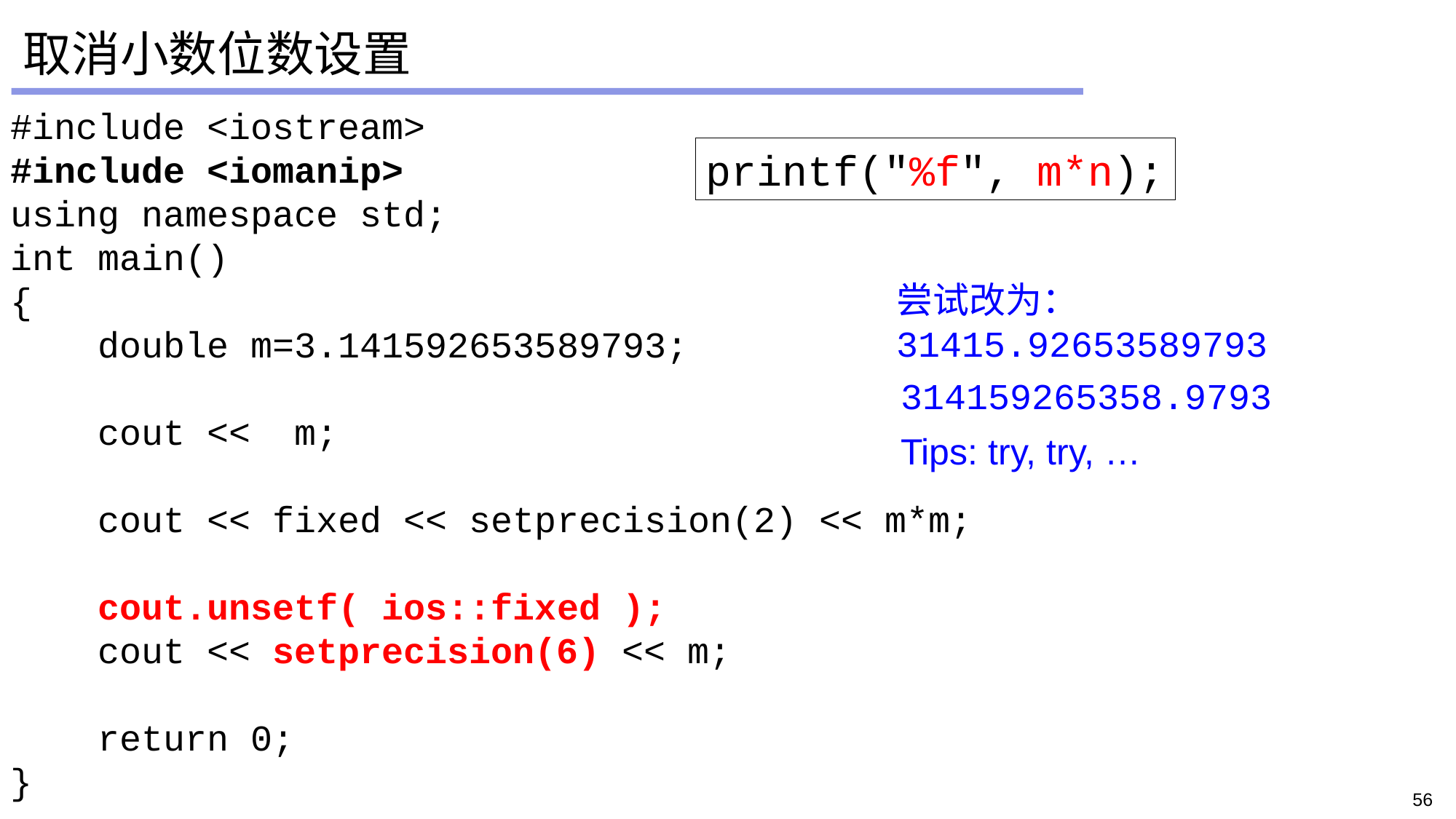

取消小数位数设置
#include <iostream>
#include <iomanip>
using namespace std;
int main()
{
    double m=3.141592653589793;

    cout <<  m;

    cout << fixed << setprecision(2) << m*m;

    cout.unsetf( ios::fixed );
    cout << setprecision(6) << m;

    return 0;
}
printf("%f", m*n);
尝试改为：31415.92653589793
314159265358.9793
Tips: try, try, …
56